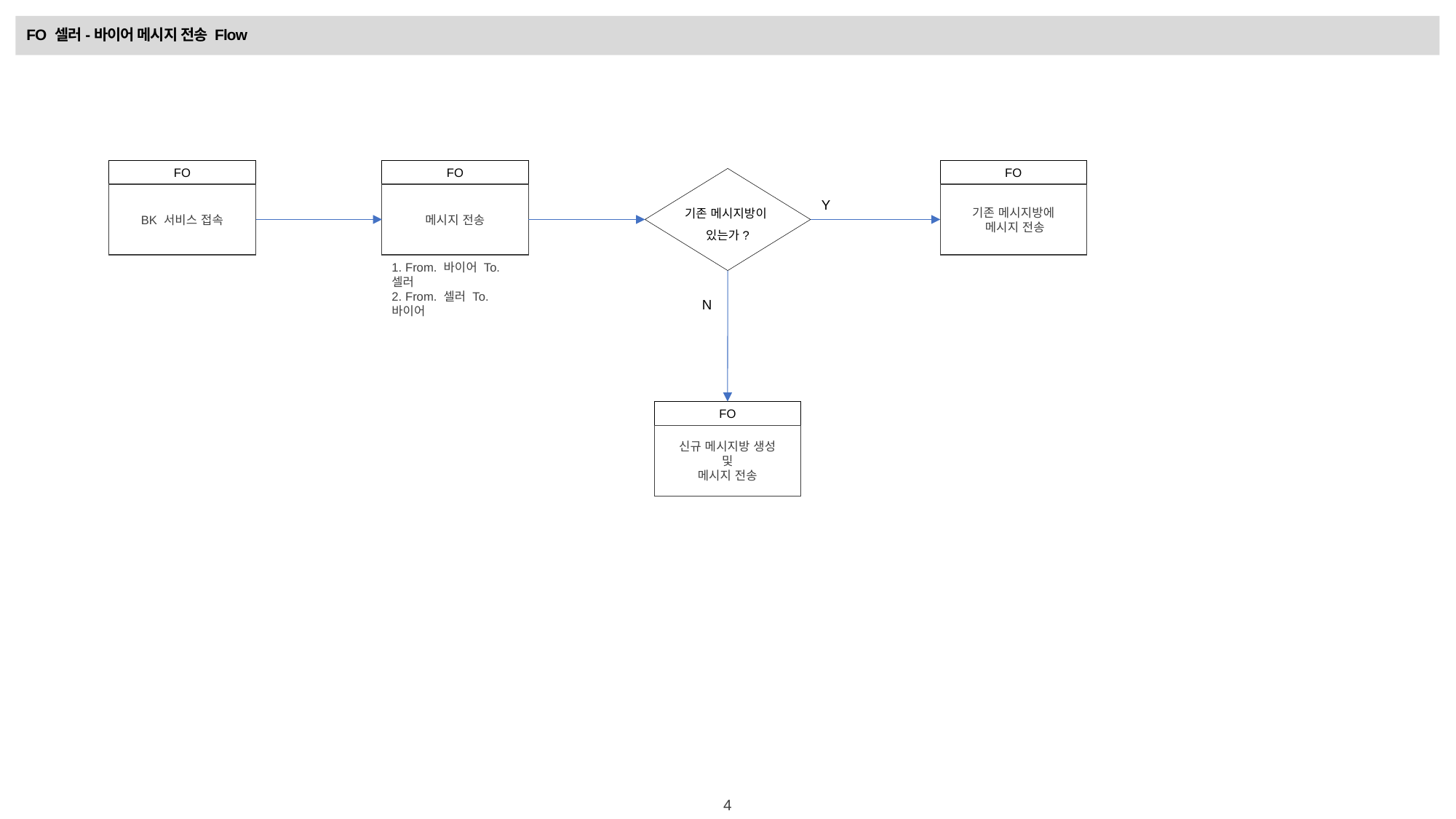

# FO 셀러-바이어 메시지 전송 Flow
FO
BK 서비스 접속
FO
메시지 전송
FO
기존 메시지방에
 메시지 전송

기존 메시지방이
있는가?
Y
1. From. 바이어 To. 셀러
2. From. 셀러 To. 바이어
N
FO
신규 메시지방 생성
및
메시지 전송